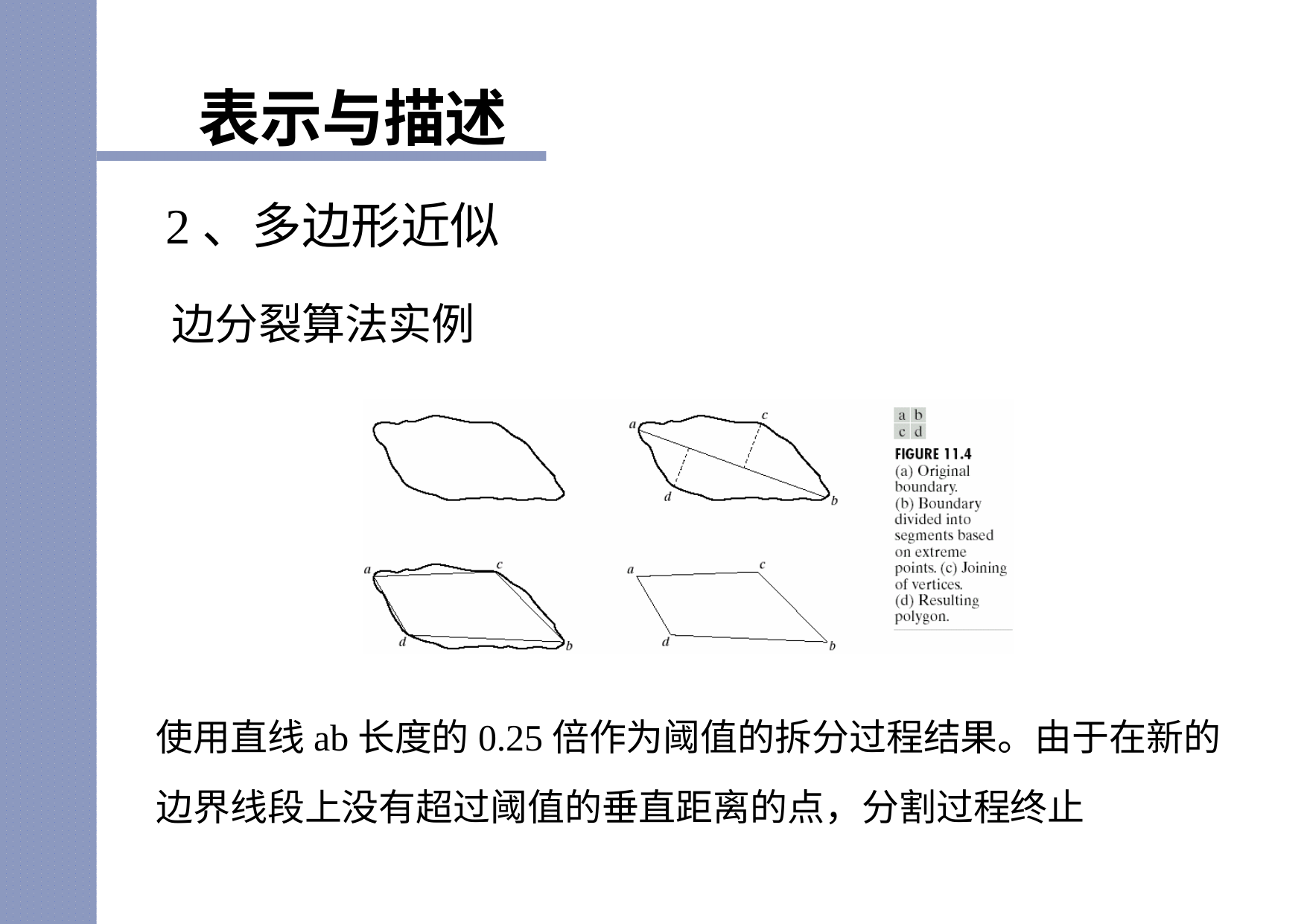

# 表示与描述
2、多边形近似
边分裂算法实例

使用直线ab长度的0.25倍作为阈值的拆分过程结果。由于在新的边界线段上没有超过阈值的垂直距离的点，分割过程终止